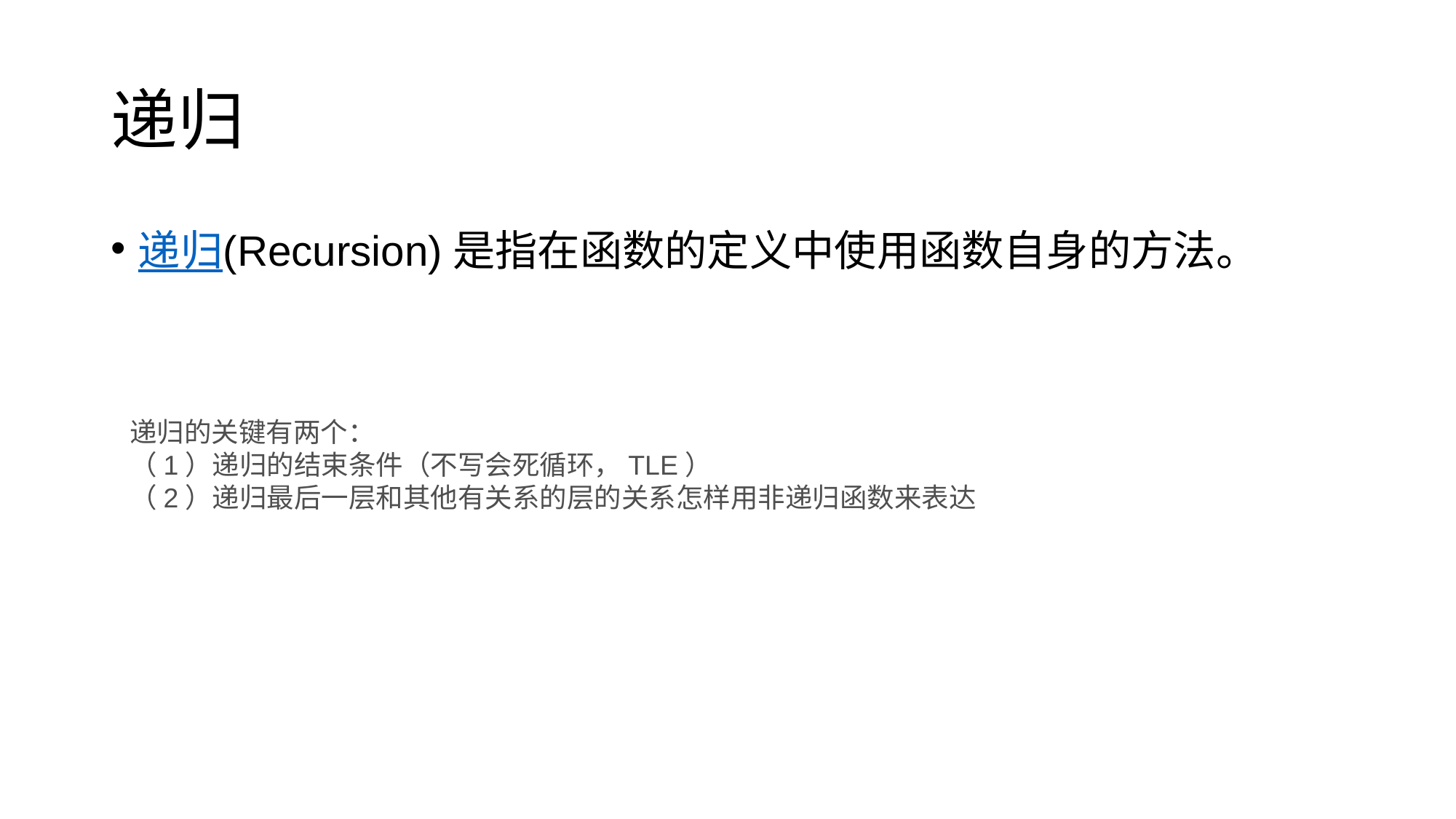

# 递归
递归(Recursion)是指在函数的定义中使用函数自身的方法。

递归的关键有两个：
（1）递归的结束条件（不写会死循环，TLE）
（2）递归最后一层和其他有关系的层的关系怎样用非递归函数来表达